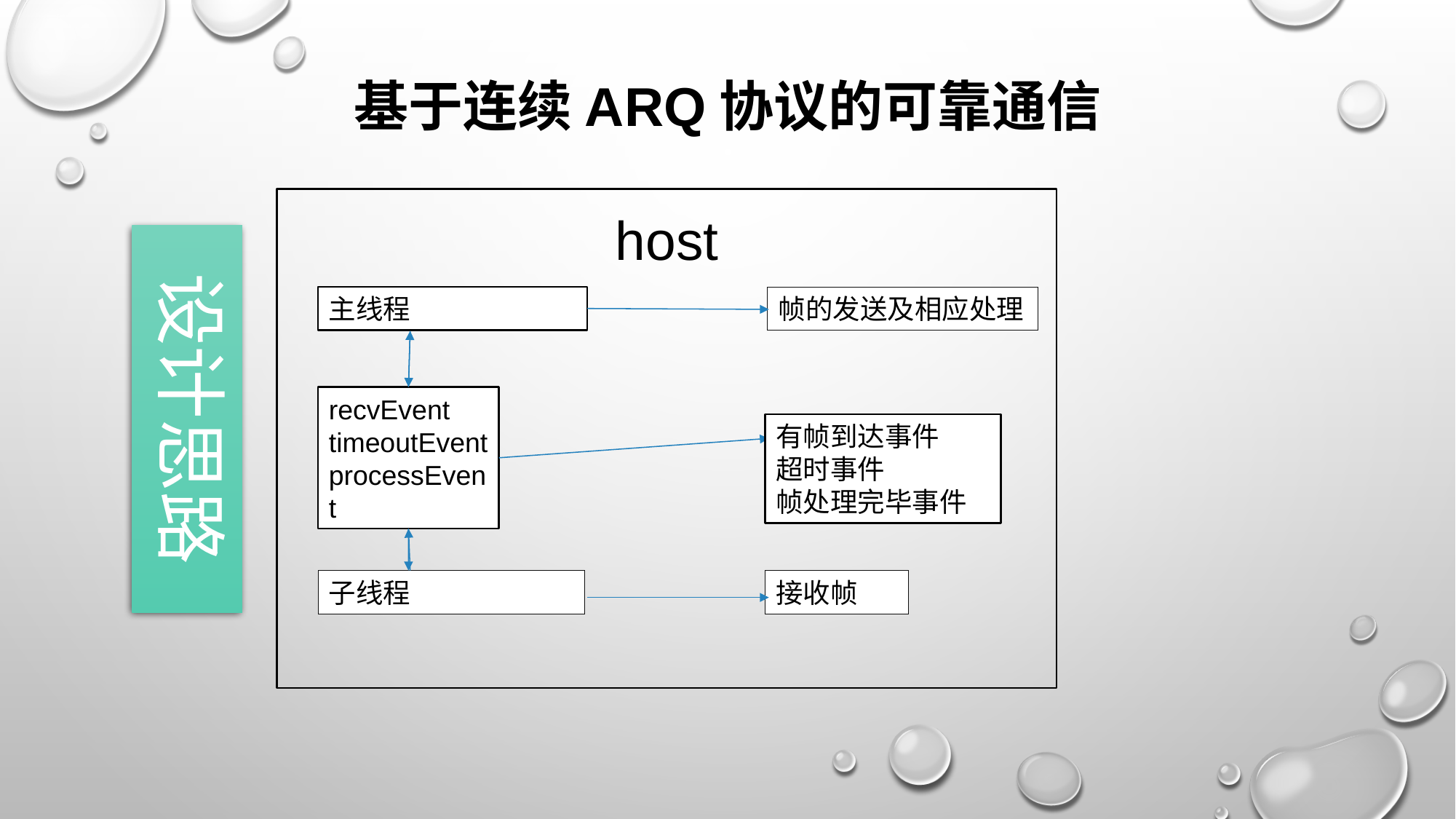

基于连续ARQ协议的可靠通信

host
设计思路
主线程
帧的发送及相应处理
recvEvent
timeoutEvent
processEvent
有帧到达事件
超时事件
帧处理完毕事件
子线程
接收帧